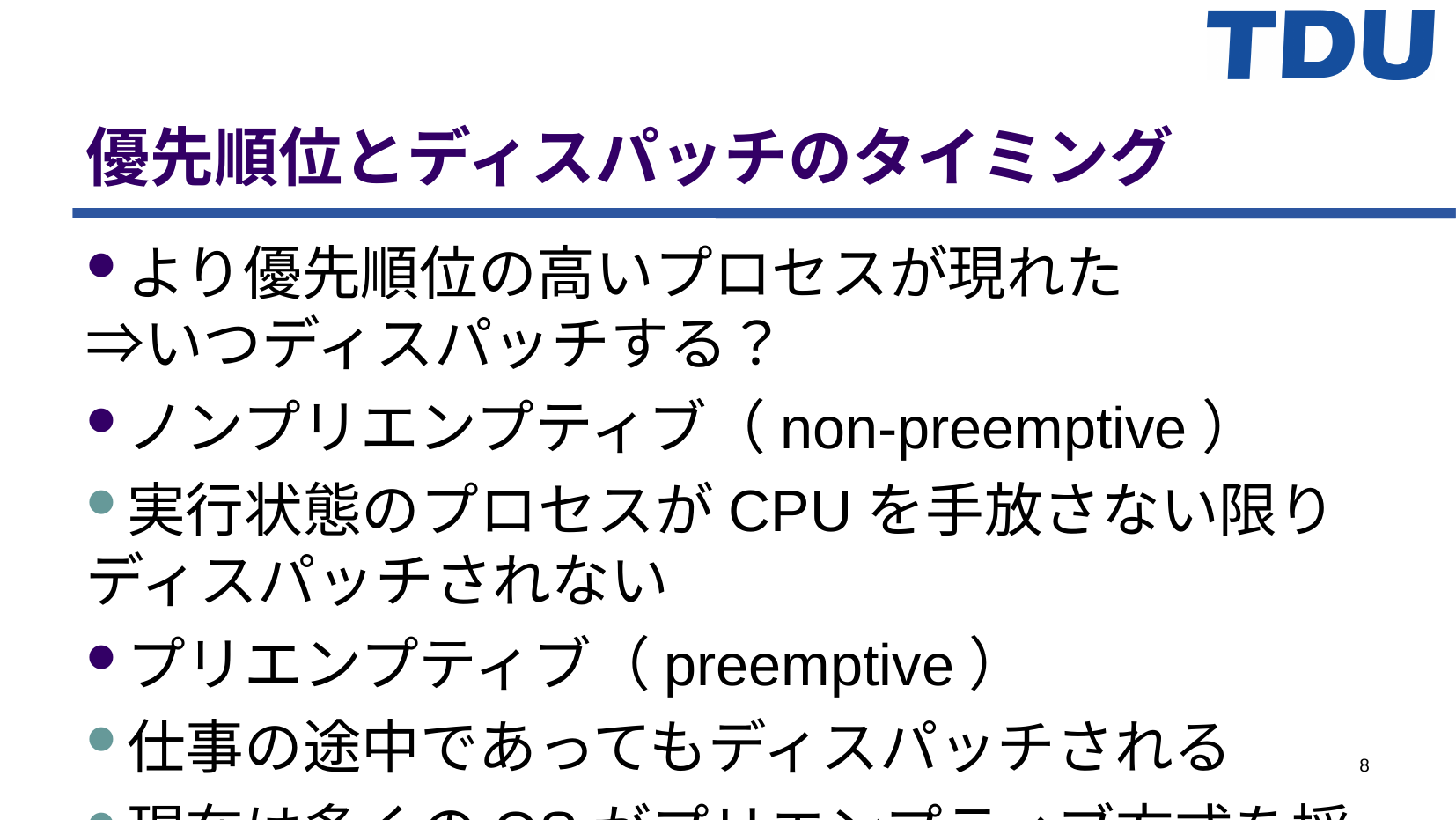

優先順位とディスパッチのタイミング
より優先順位の高いプロセスが現れた
⇒いつディスパッチする？
ノンプリエンプティブ（non-preemptive）
実行状態のプロセスがCPUを手放さない限り
ディスパッチされない
プリエンプティブ（preemptive）
仕事の途中であってもディスパッチされる
現在は多くのOSがプリエンプティブ方式を採用
8